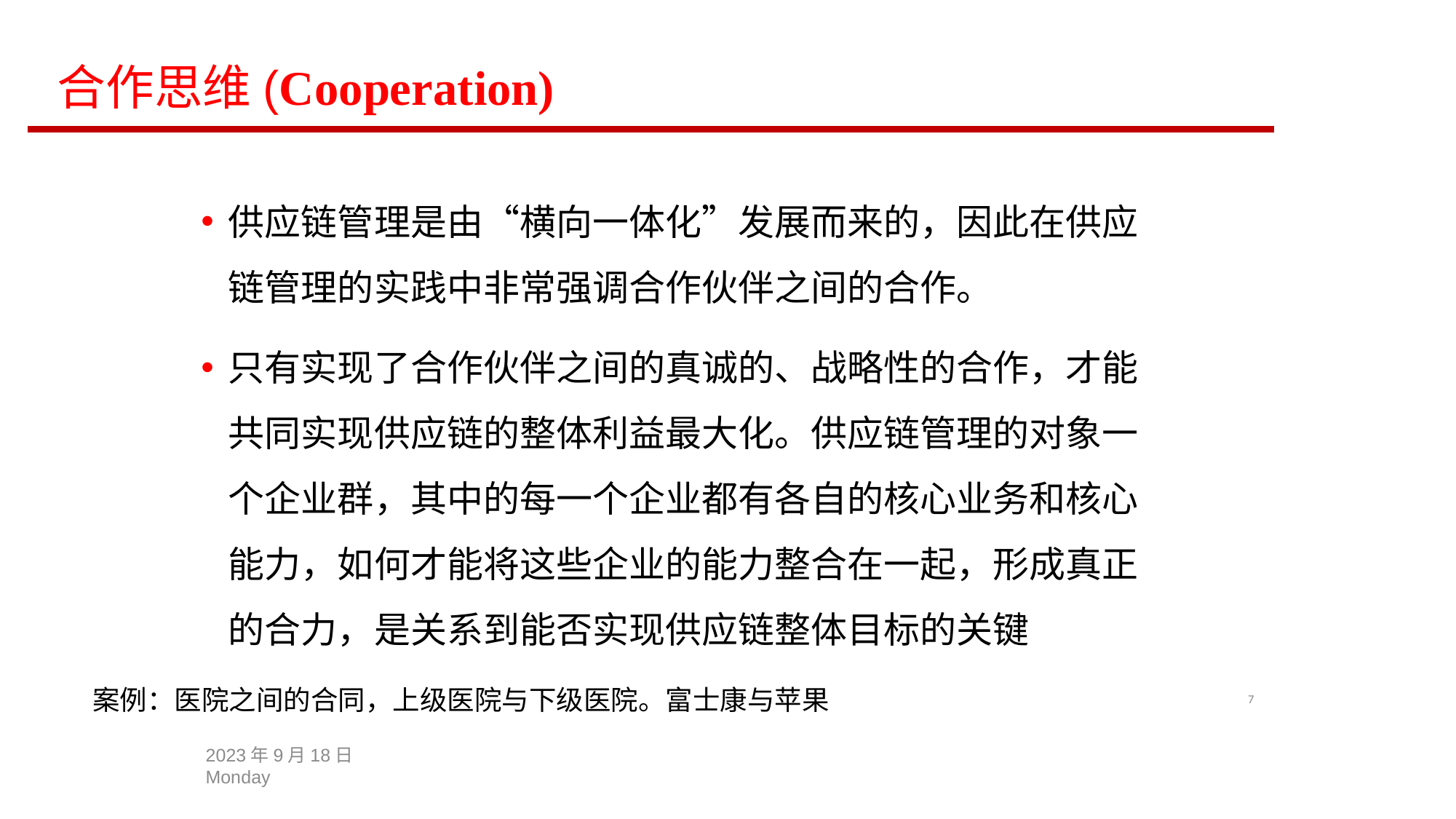

合作思维(Cooperation)
供应链管理是由“横向一体化”发展而来的，因此在供应链管理的实践中非常强调合作伙伴之间的合作。
只有实现了合作伙伴之间的真诚的、战略性的合作，才能共同实现供应链的整体利益最大化。供应链管理的对象一个企业群，其中的每一个企业都有各自的核心业务和核心能力，如何才能将这些企业的能力整合在一起，形成真正的合力，是关系到能否实现供应链整体目标的关键
案例：医院之间的合同，上级医院与下级医院。富士康与苹果
7
2023年9月18日 Monday